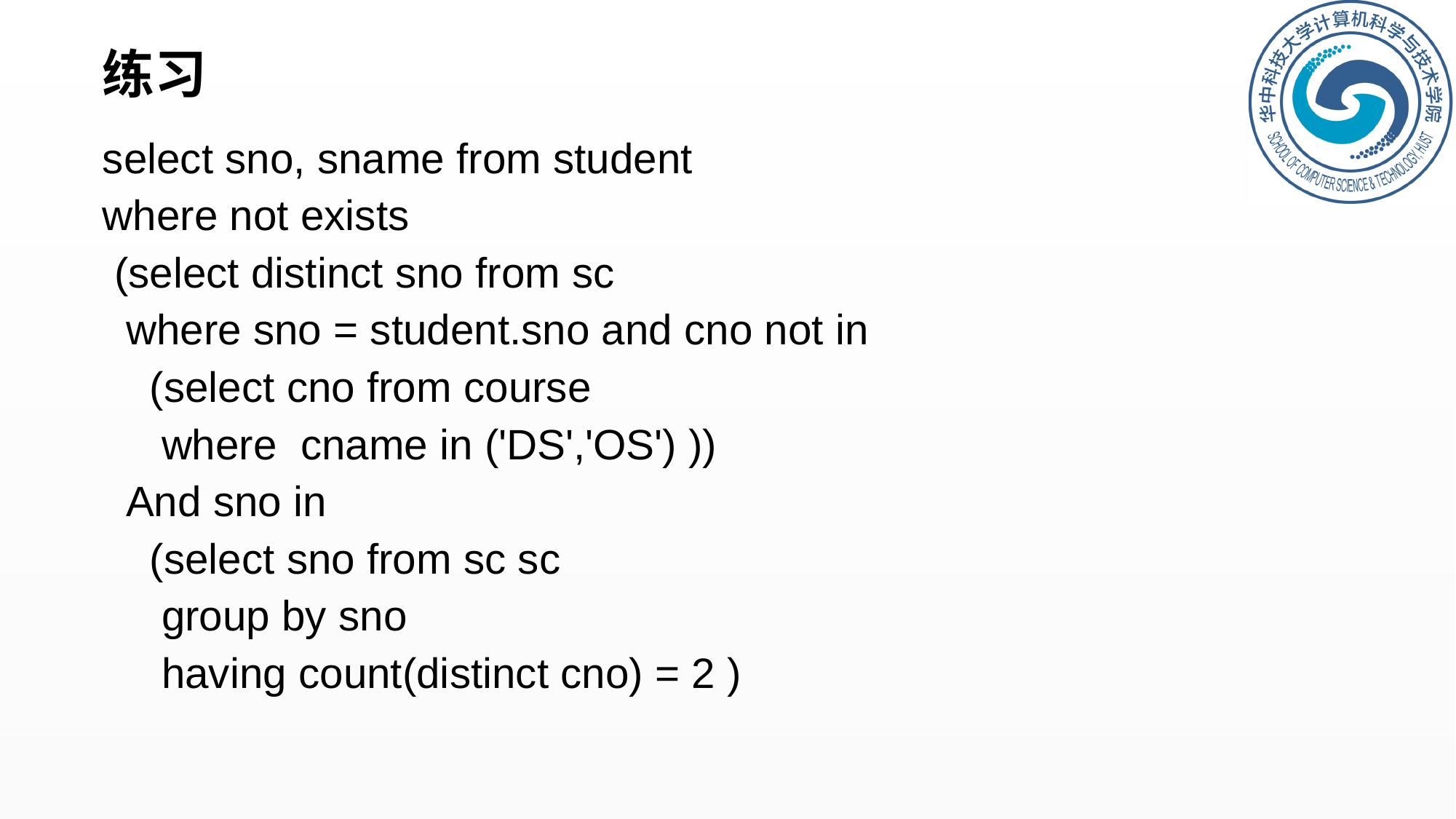

# 练习
select sno, sname from student
where not exists
 (select distinct sno from sc
  where sno = student.sno and cno not in
    (select cno from course
     where  cname in ('DS','OS') ))
  And sno in
    (select sno from sc sc
     group by sno
     having count(distinct cno) = 2 )